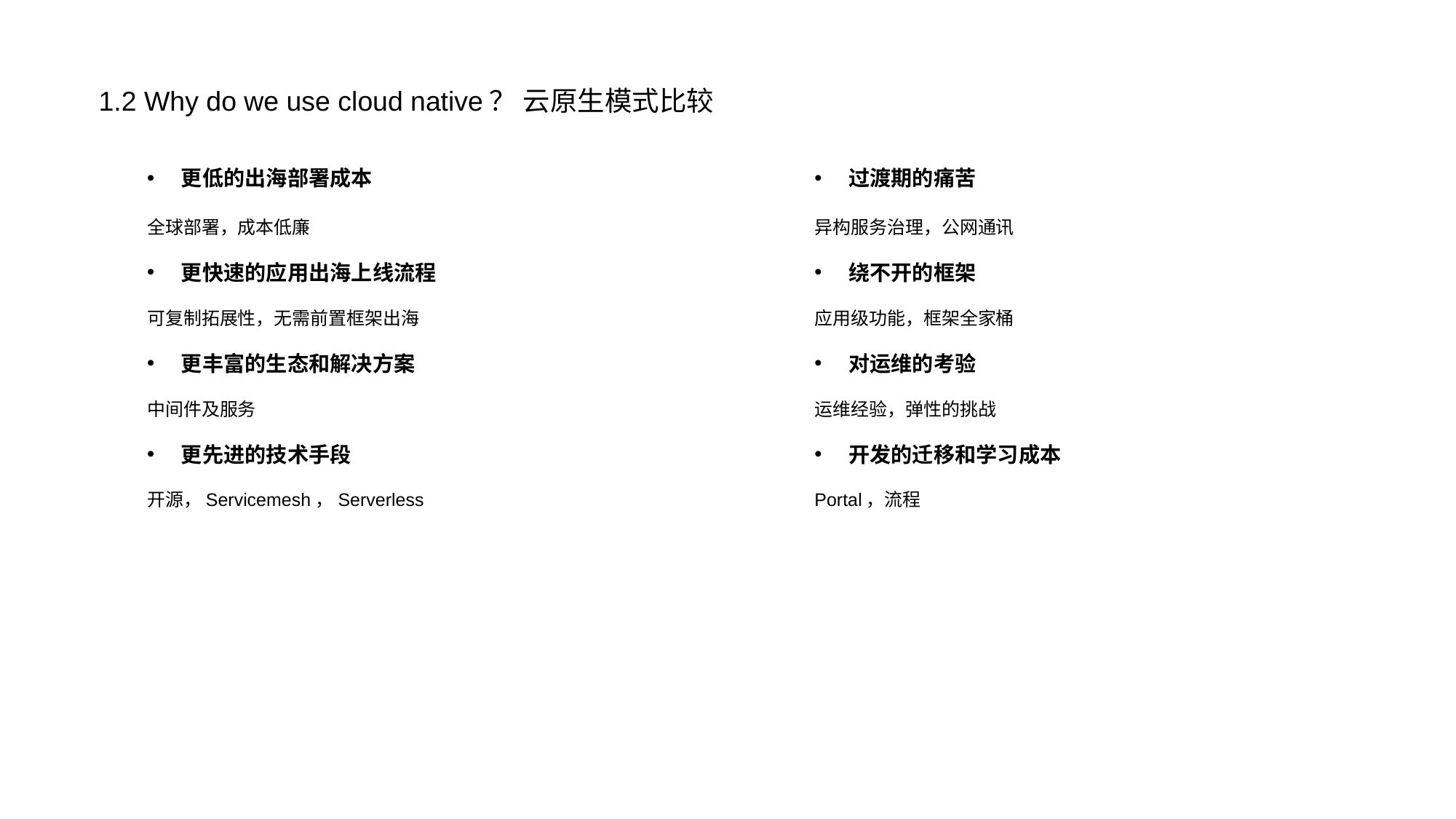

1.2 Why do we use cloud native？ 云原生模式比较
更低的出海部署成本

全球部署，成本低廉

更快速的应用出海上线流程

可复制拓展性，无需前置框架出海

更丰富的生态和解决方案

中间件及服务

更先进的技术手段

开源，Servicemesh，Serverless
过渡期的痛苦

异构服务治理，公网通讯

绕不开的框架

应用级功能，框架全家桶

对运维的考验

运维经验，弹性的挑战

开发的迁移和学习成本

Portal，流程